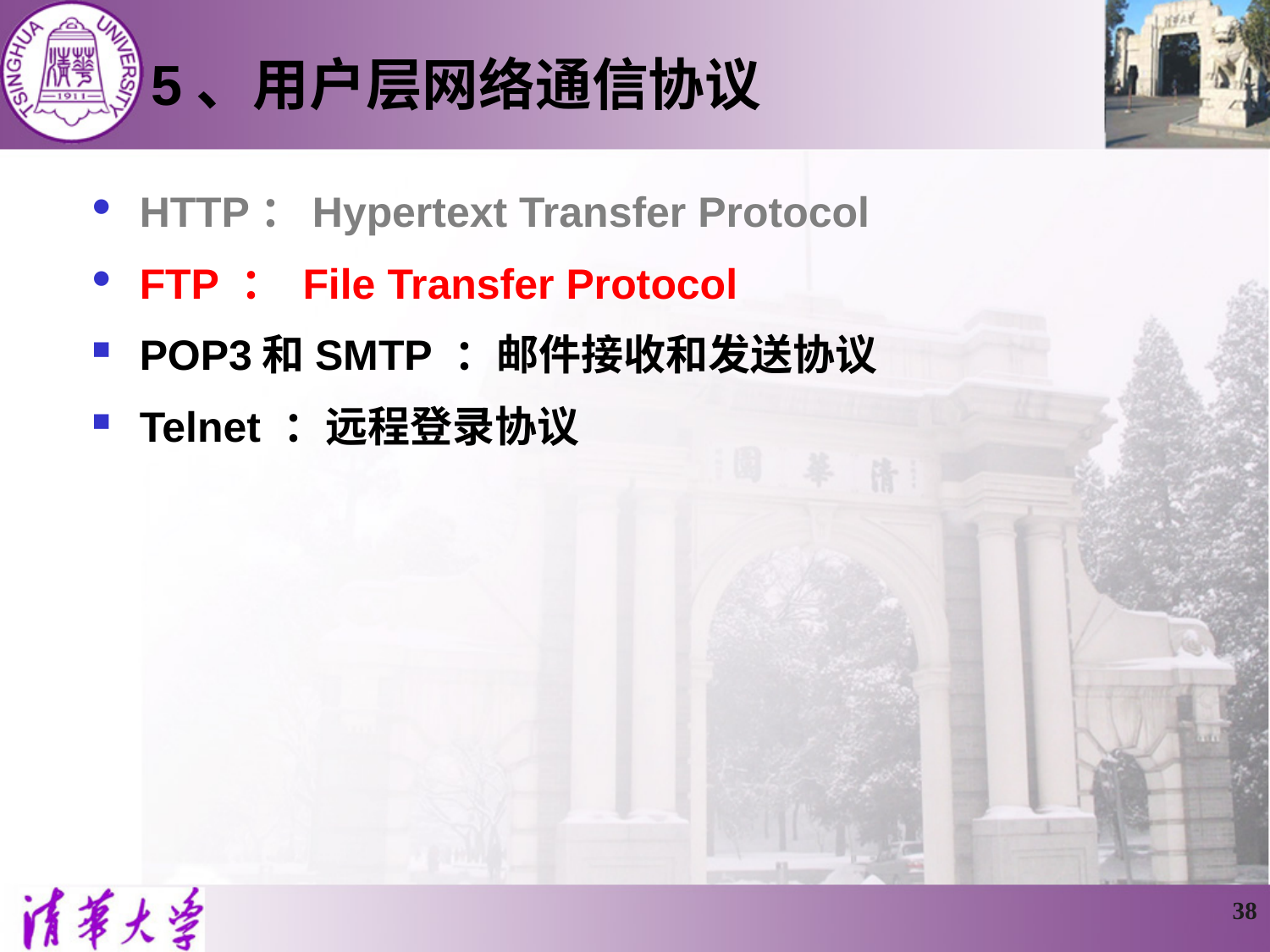

# 5、用户层网络通信协议
HTTP：Hypertext Transfer Protocol
FTP ： File Transfer Protocol
POP3和SMTP ：邮件接收和发送协议
Telnet ：远程登录协议

38